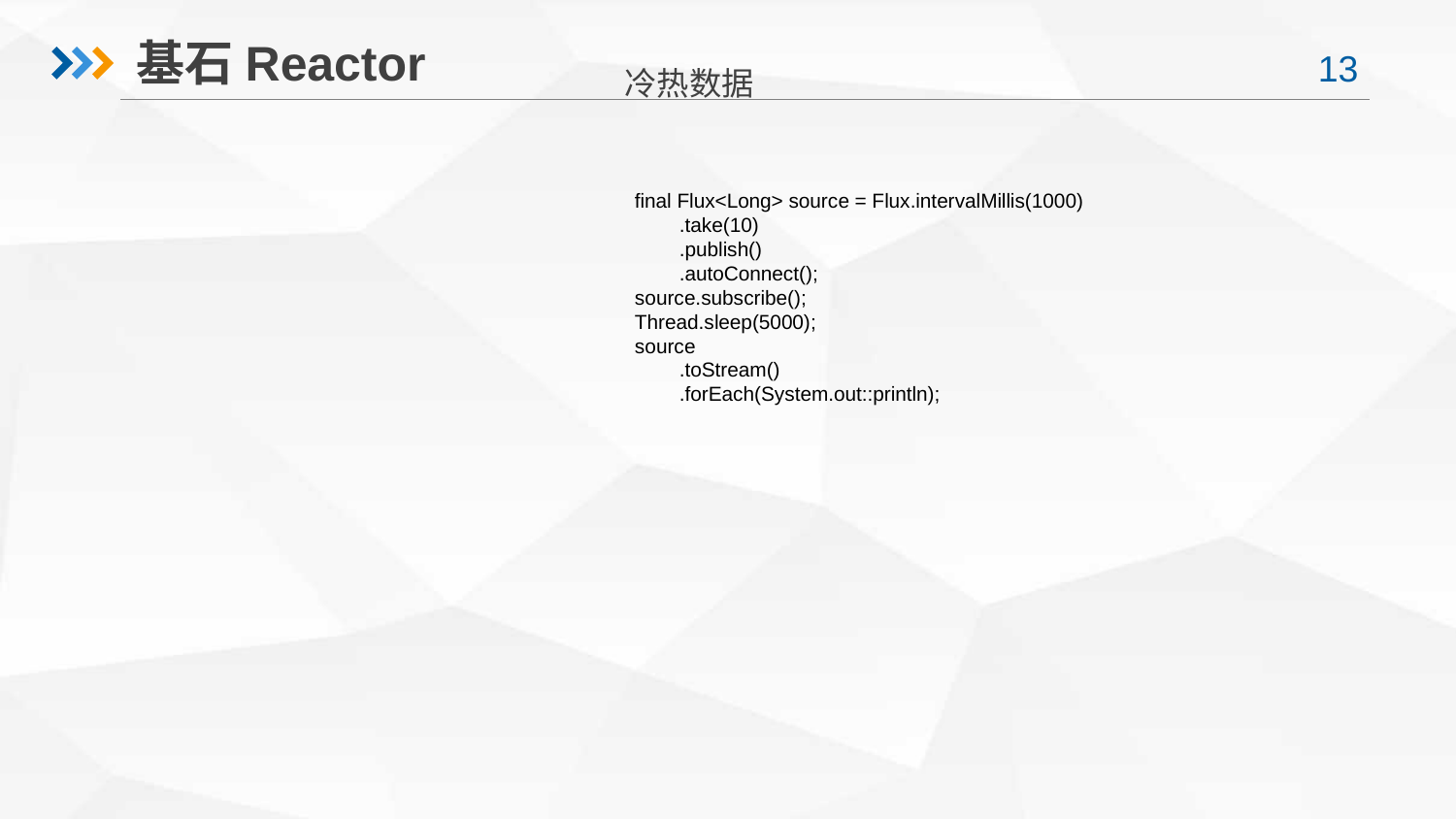

基石Reactor
冷热数据
final Flux<Long> source = Flux.intervalMillis(1000)
        .take(10)
        .publish()
        .autoConnect();
source.subscribe();
Thread.sleep(5000);
source
        .toStream()
        .forEach(System.out::println);